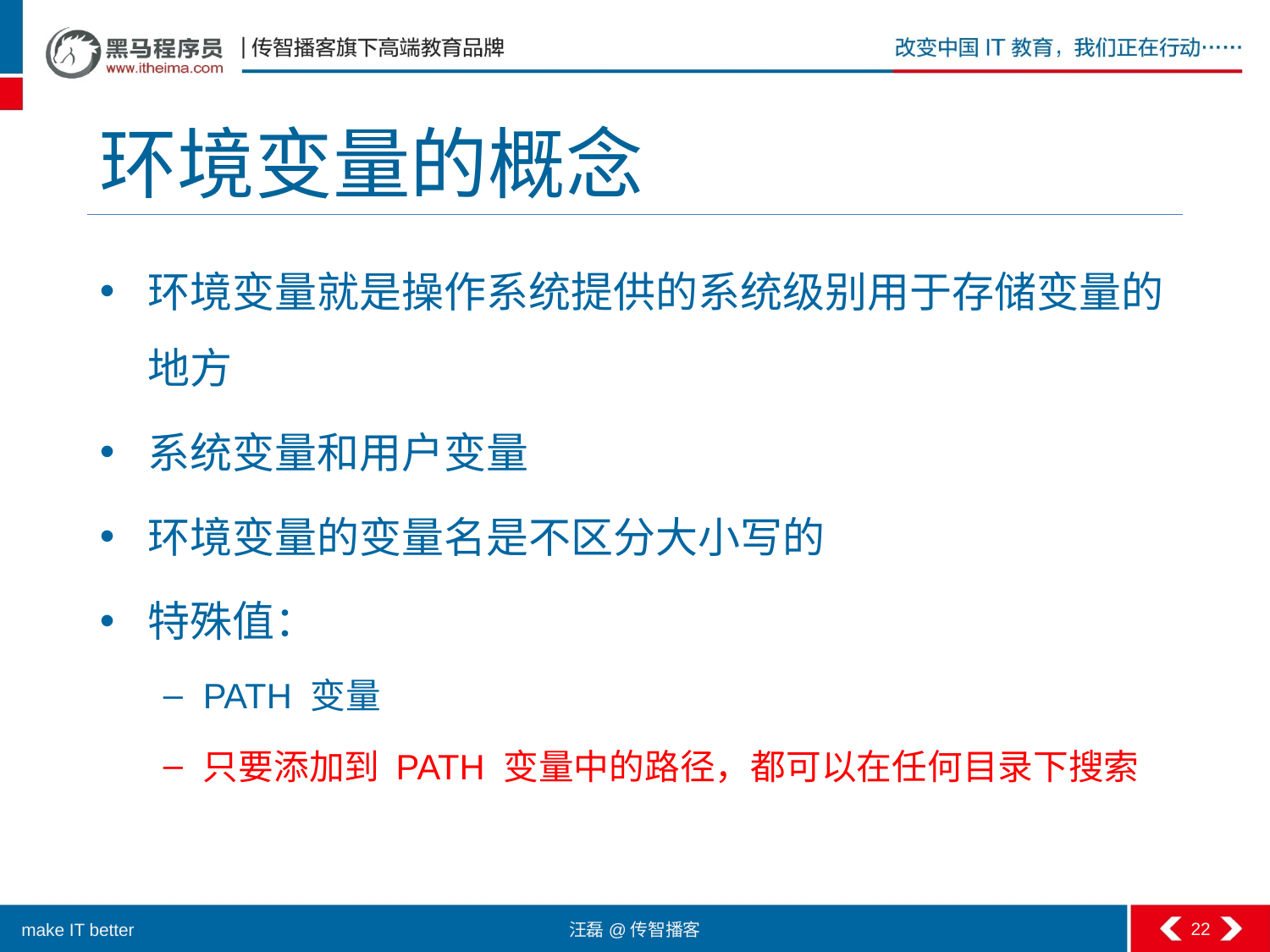

# 环境变量的概念
环境变量就是操作系统提供的系统级别用于存储变量的地方
系统变量和用户变量
环境变量的变量名是不区分大小写的
特殊值：
PATH 变量
只要添加到 PATH 变量中的路径，都可以在任何目录下搜索
22
汪磊@传智播客
make IT better